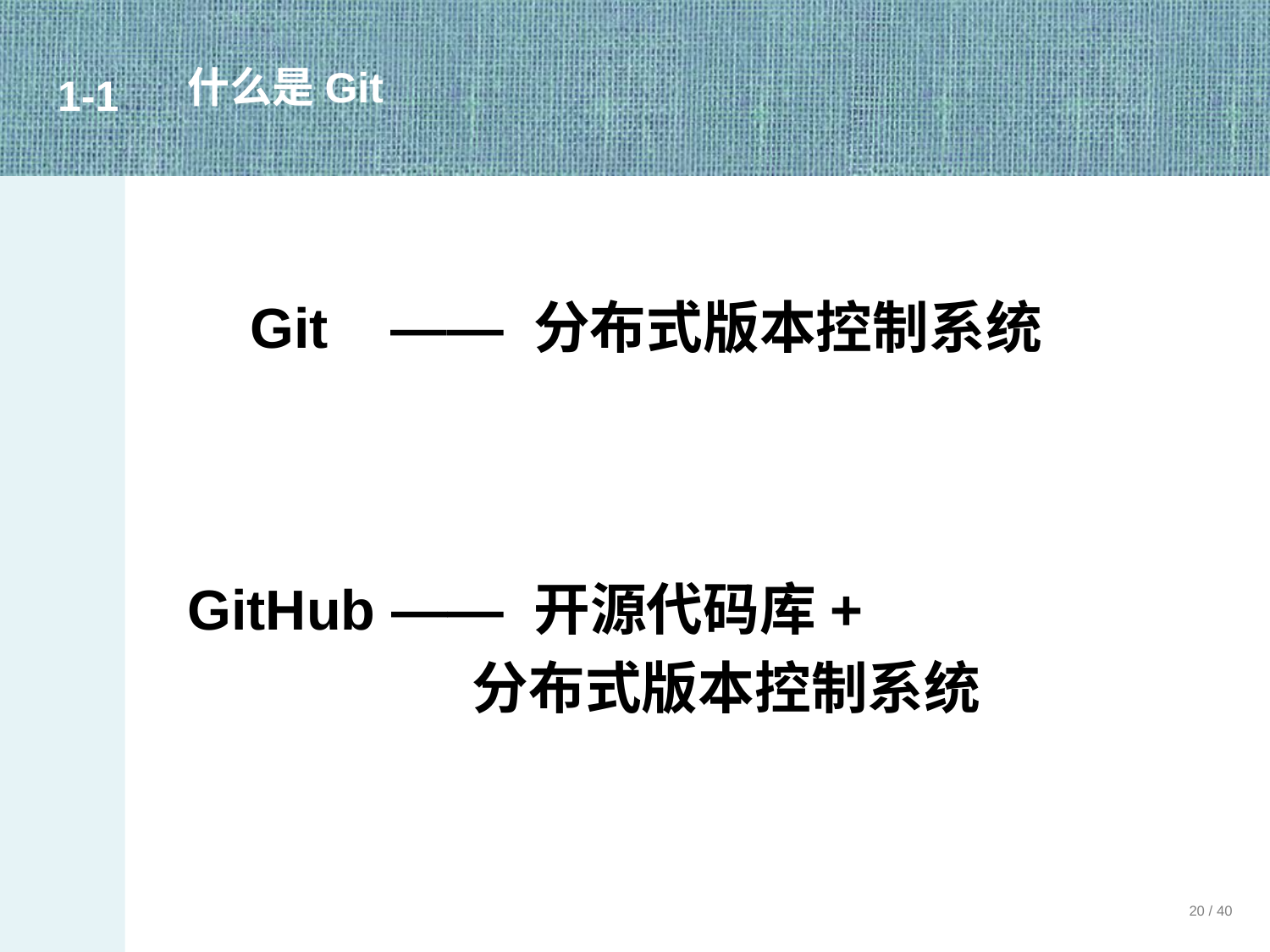

1-1
什么是Git
    Git    —— 分布式版本控制系统
GitHub —— 开源代码库+
                     分布式版本控制系统
20 / 40